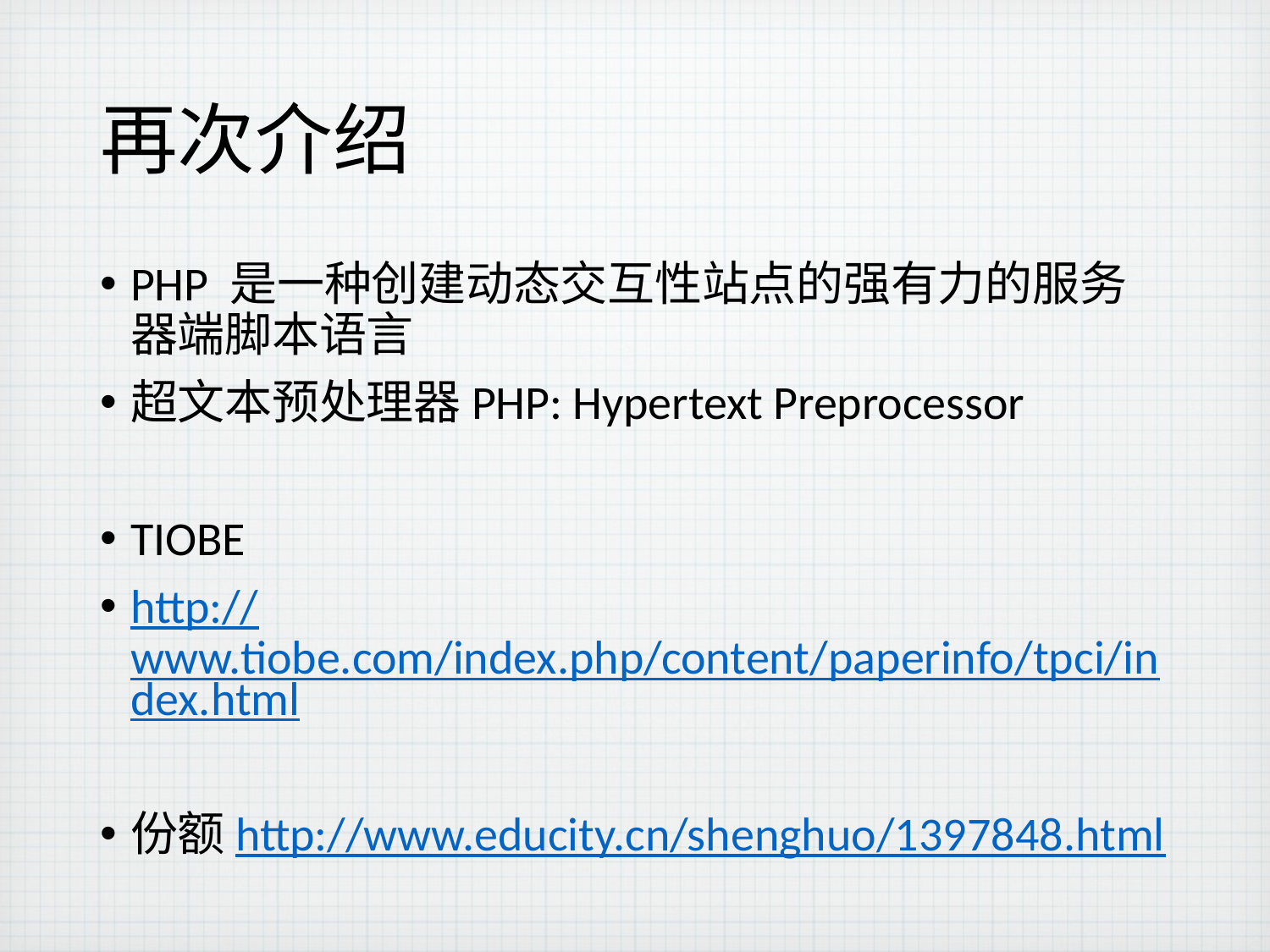

# 再次介绍
PHP 是一种创建动态交互性站点的强有力的服务器端脚本语言
超文本预处理器PHP: Hypertext Preprocessor

TIOBE
http://www.tiobe.com/index.php/content/paperinfo/tpci/index.html

份额http://www.educity.cn/shenghuo/1397848.html